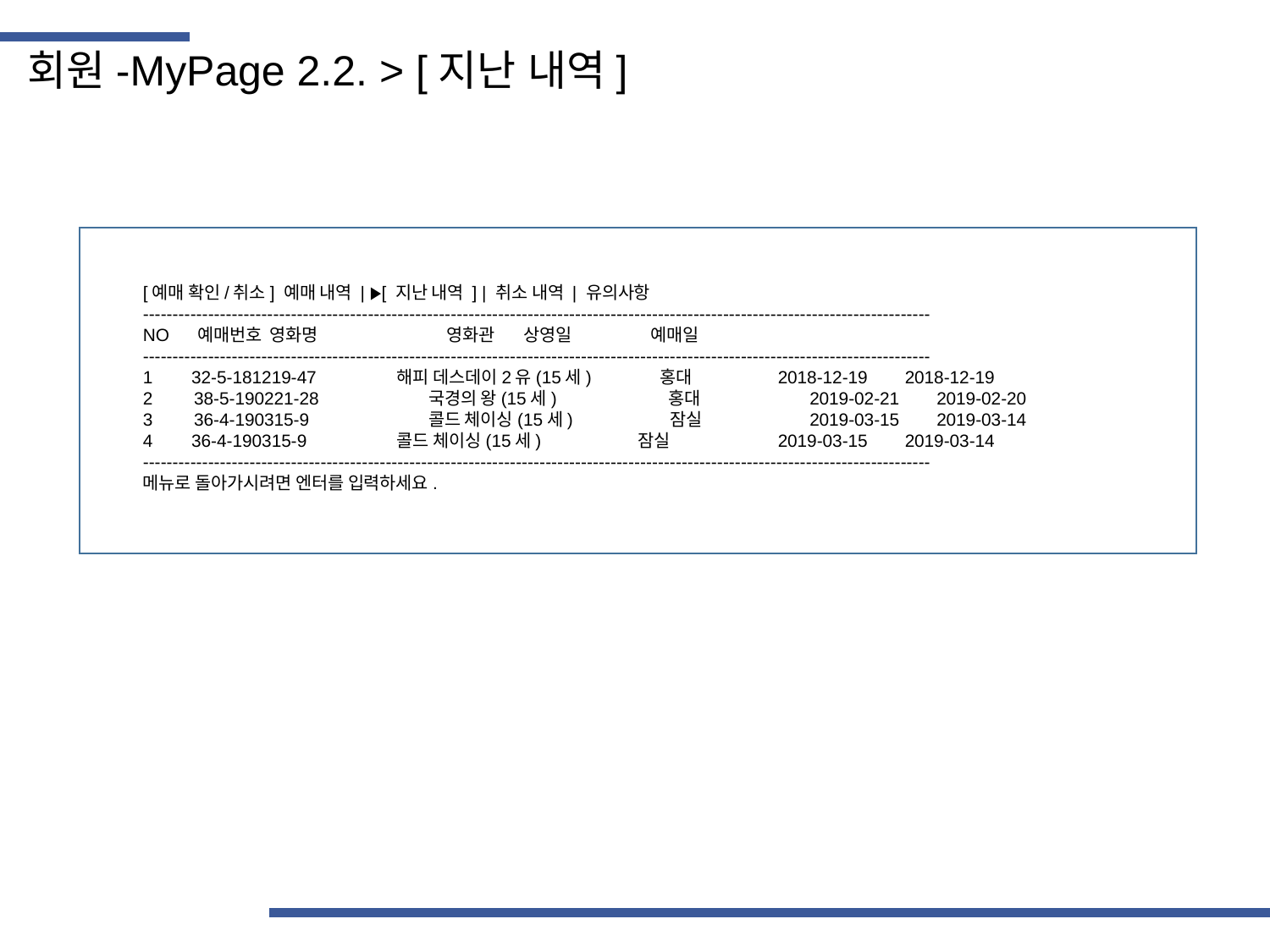

회원-MyPage 2.2. > [지난 내역]

[예매 확인/취소] 예매 내역 | ▶[ 지난 내역 ] | 취소 내역 | 유의사항
-------------------------------------------------------------------------------------------------------------------------------------
NO     예매번호	영화명                                영화관	상영일       	예매일
-------------------------------------------------------------------------------------------------------------------------------------
1        32-5-181219-47	해피 데스데이2유(15세) 	 홍대	2018-12-19	2018-12-19
    38-5-190221-28	국경의 왕(15세)                      홍대	2019-02-21	2019-02-20
    36-4-190315-9	콜드 체이싱(15세)                   잠실	2019-03-15	2019-03-14
4        36-4-190315-9	콜드 체이싱(15세)                   잠실	2019-03-15	2019-03-14
-------------------------------------------------------------------------------------------------------------------------------------
메뉴로 돌아가시려면 엔터를 입력하세요.